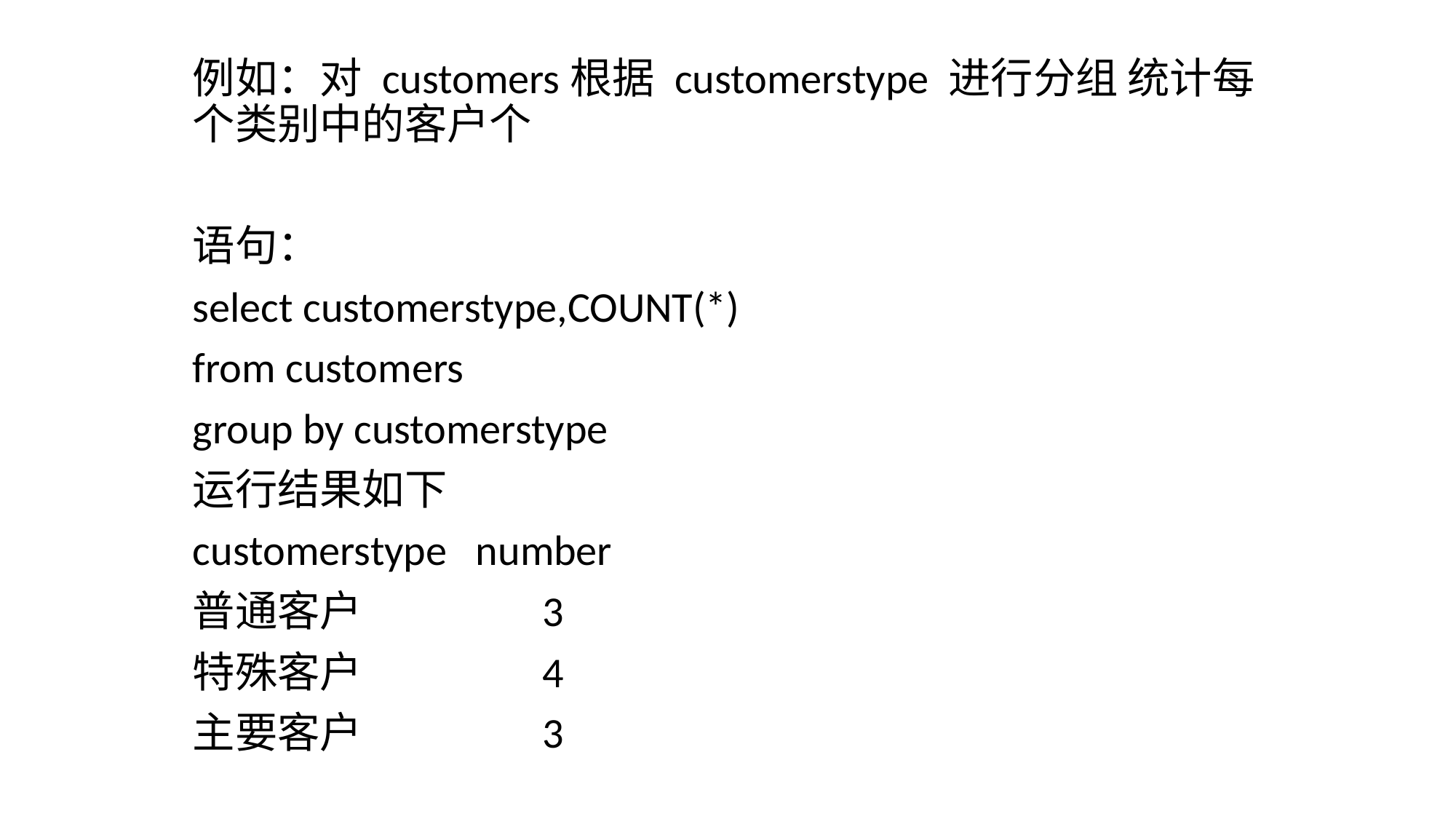

例如：对 customers根据 customerstype 进行分组 统计每个类别中的客户个

语句：
select customerstype,COUNT(*)
from customers
group by customerstype
运行结果如下
customerstype   number
普通客户                  3
特殊客户                  4
主要客户                  3